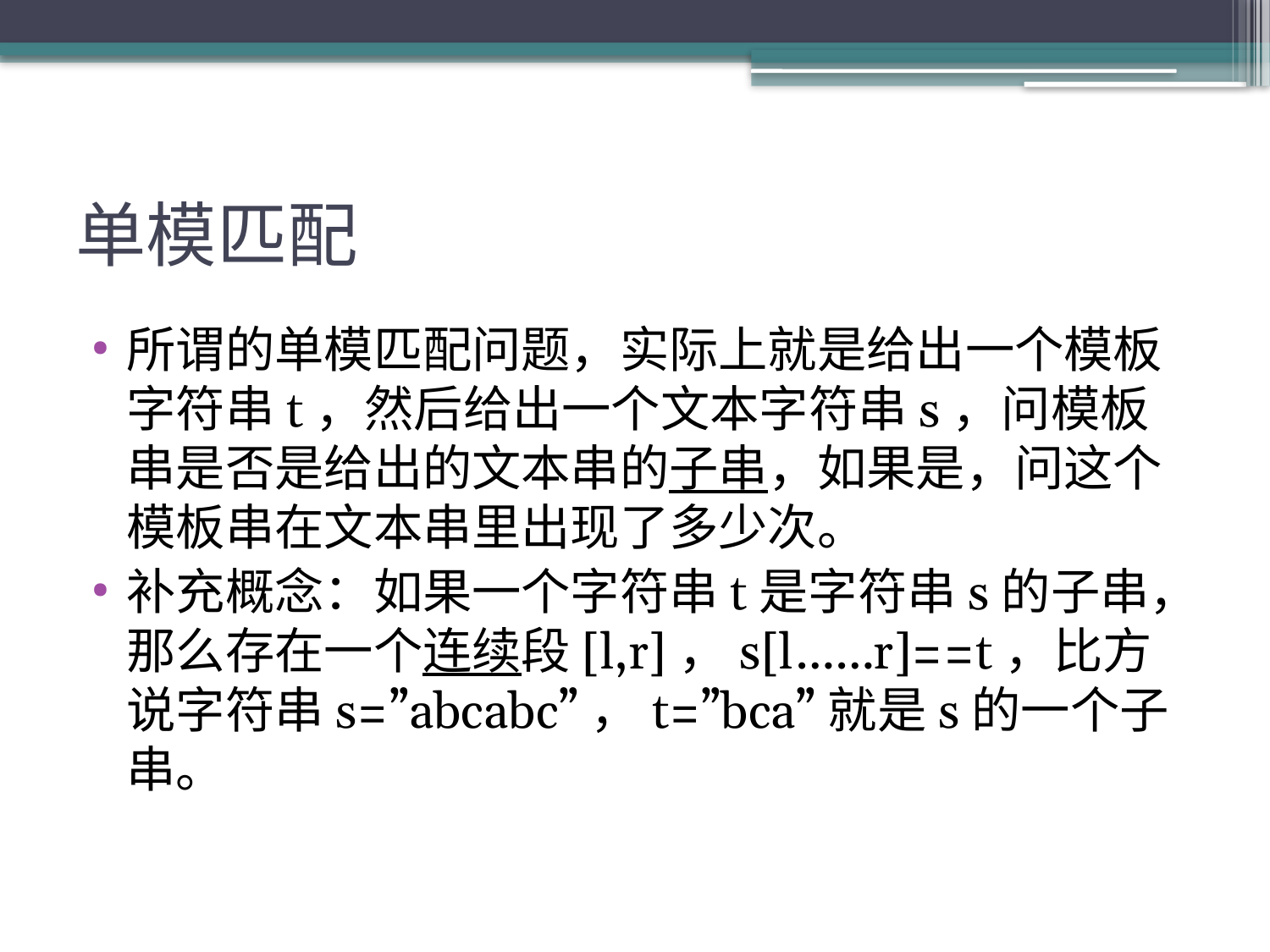

# 单模匹配
所谓的单模匹配问题，实际上就是给出一个模板字符串t，然后给出一个文本字符串s，问模板串是否是给出的文本串的子串，如果是，问这个模板串在文本串里出现了多少次。
补充概念：如果一个字符串t是字符串s的子串，那么存在一个连续段[l,r]，s[l……r]==t，比方说字符串s=”abcabc”，t=”bca”就是s的一个子串。